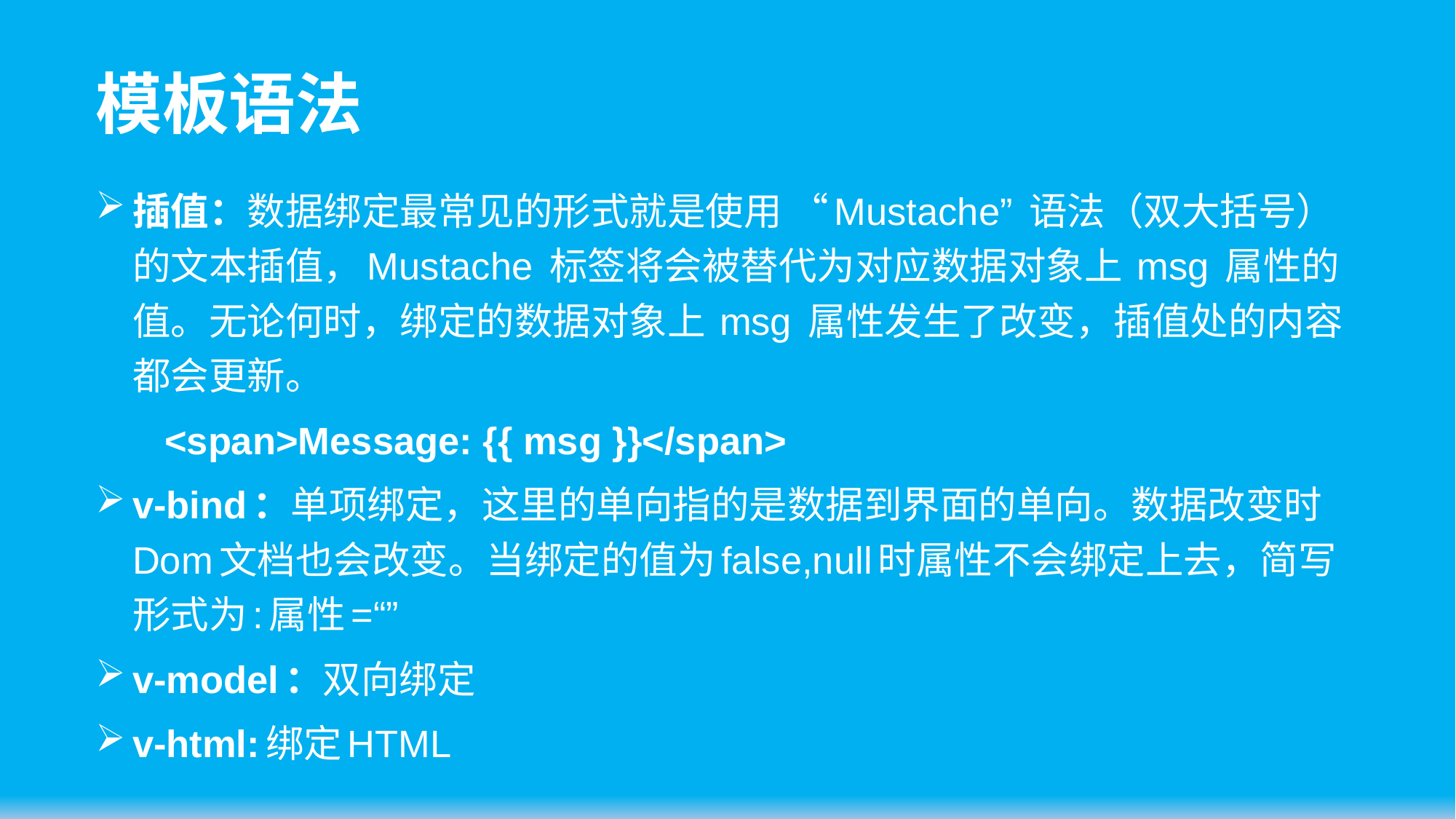

# 模板语法
插值：数据绑定最常见的形式就是使用 “Mustache” 语法（双大括号）的文本插值，Mustache 标签将会被替代为对应数据对象上 msg 属性的值。无论何时，绑定的数据对象上 msg 属性发生了改变，插值处的内容都会更新。
	<span>Message: {{ msg }}</span>
v-bind：单项绑定，这里的单向指的是数据到界面的单向。数据改变时Dom文档也会改变。当绑定的值为false,null时属性不会绑定上去，简写形式为:属性=“”
v-model：双向绑定
v-html:绑定HTML